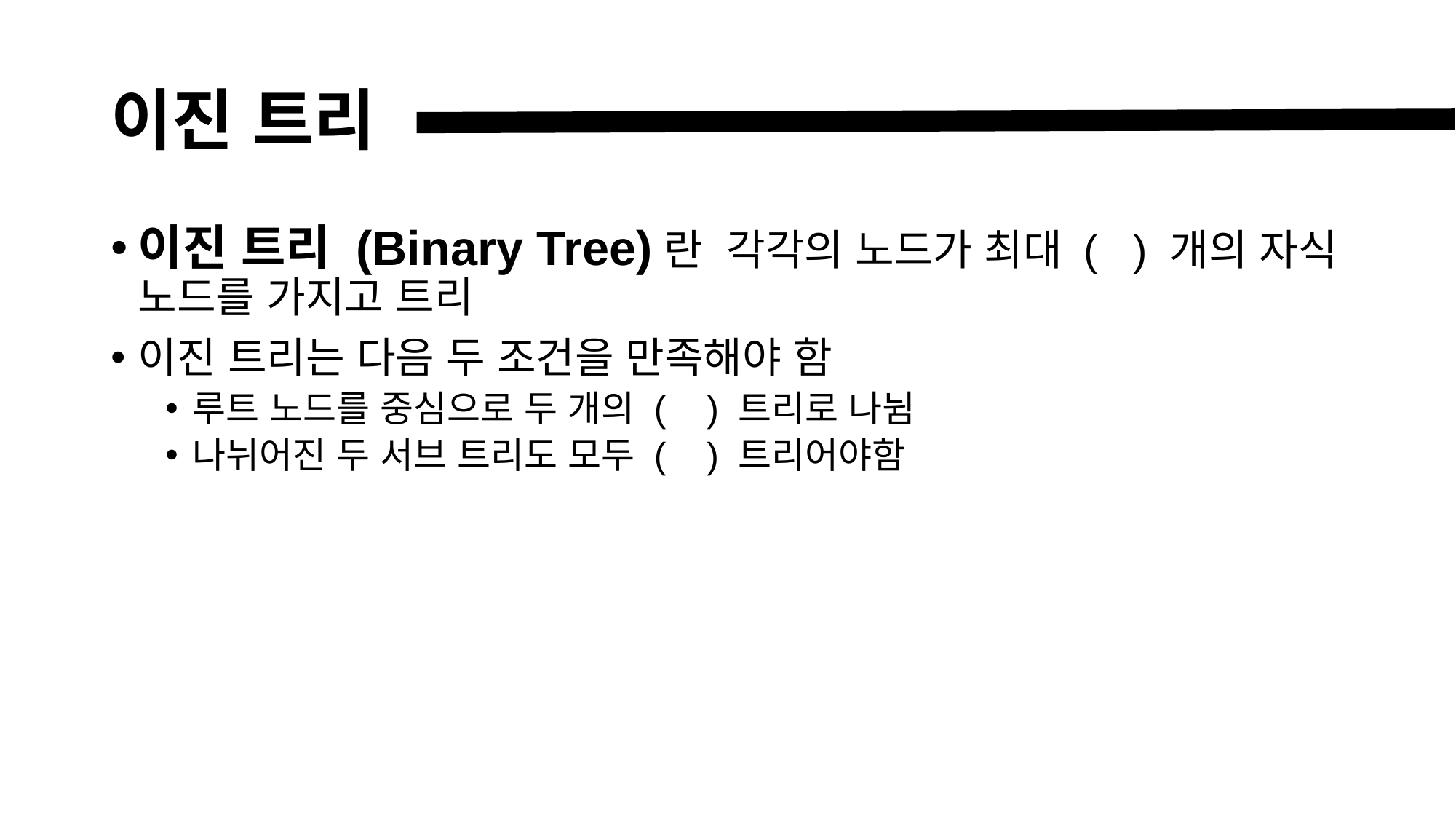

# 이진 트리
이진 트리 (Binary Tree)란  각각의 노드가 최대 (   ) 개의 자식 노드를 가지고 트리
이진 트리는 다음 두 조건을 만족해야 함
루트 노드를 중심으로 두 개의 (    ) 트리로 나뉨
나뉘어진 두 서브 트리도 모두 (    ) 트리어야함